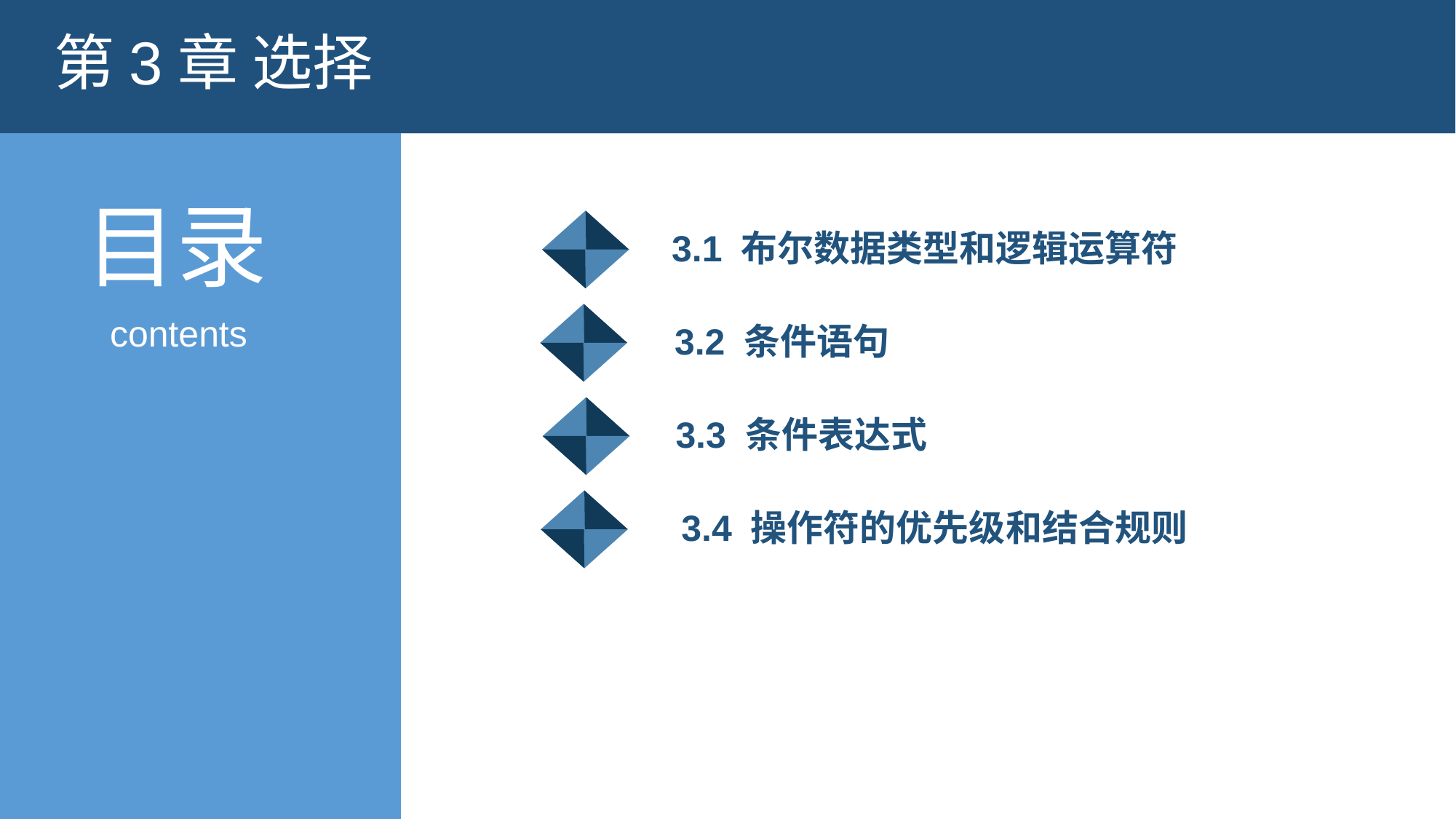

第3章 选择

3.1 布尔数据类型和逻辑运算符

3.2 条件语句

3.3 条件表达式

3.4 操作符的优先级和结合规则